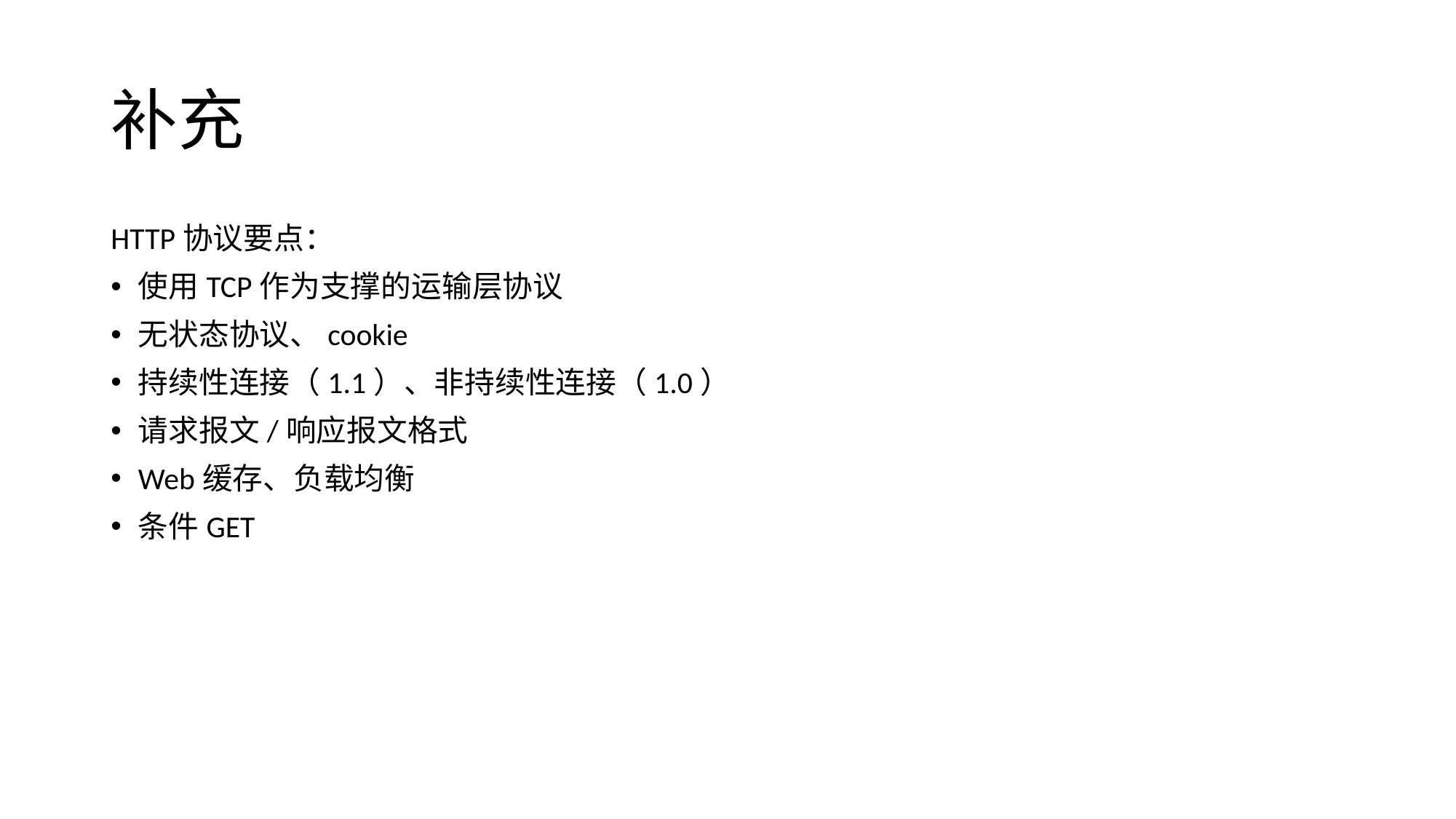

# 补充
HTTP协议要点：
使用TCP作为支撑的运输层协议
无状态协议、cookie
持续性连接（1.1）、非持续性连接（1.0）
请求报文/响应报文格式
Web缓存、负载均衡
条件GET